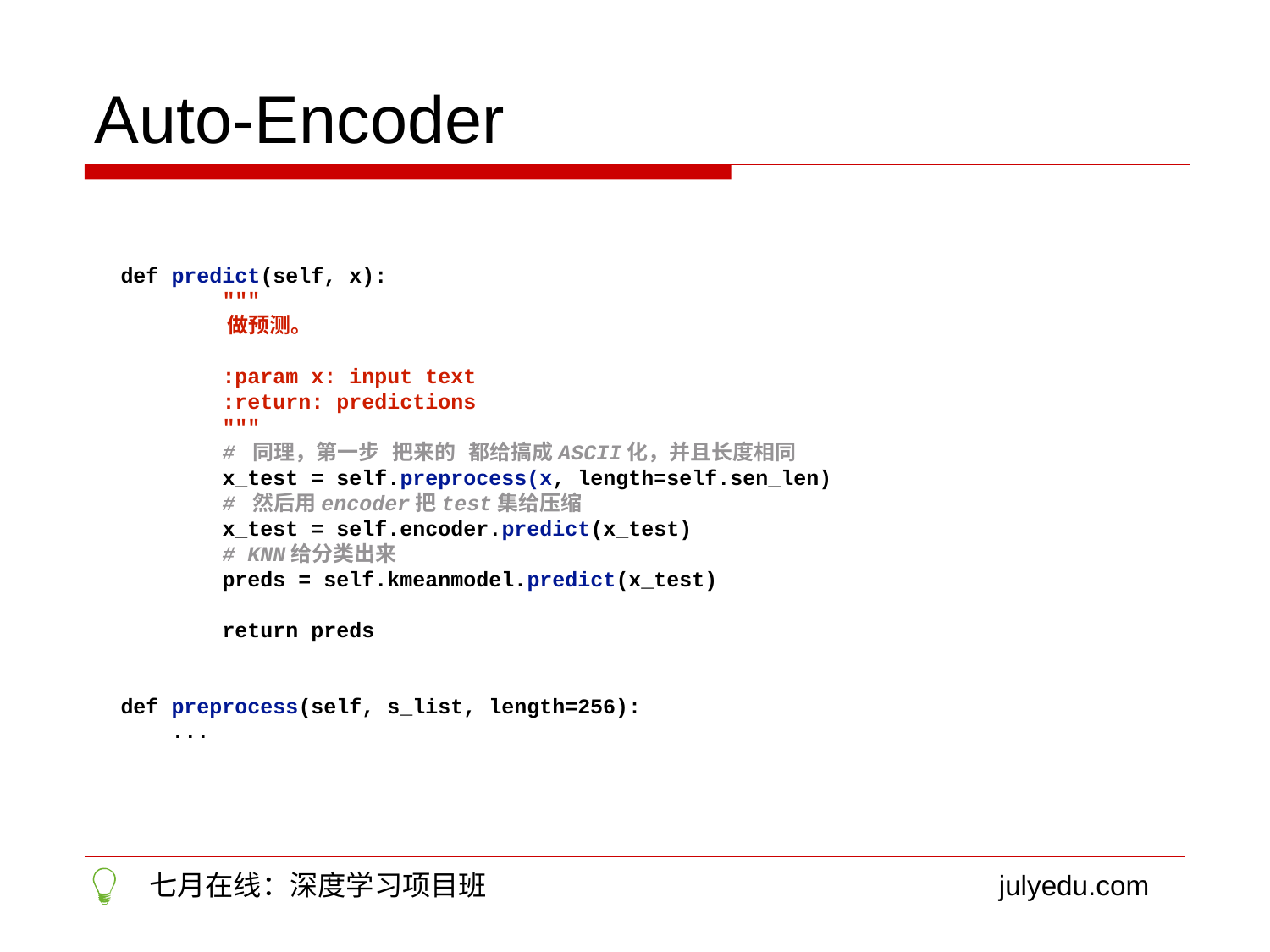

Auto-Encoder
def predict(self, x):
        """
        做预测。

        :param x: input text
        :return: predictions
        """
        # 同理，第一步 把来的 都给搞成ASCII化，并且长度相同
        x_test = self.preprocess(x, length=self.sen_len)
        # 然后用encoder把test集给压缩
        x_test = self.encoder.predict(x_test)
        # KNN给分类出来
        preds = self.kmeanmodel.predict(x_test)

        return preds

def preprocess(self, s_list, length=256):
    ...